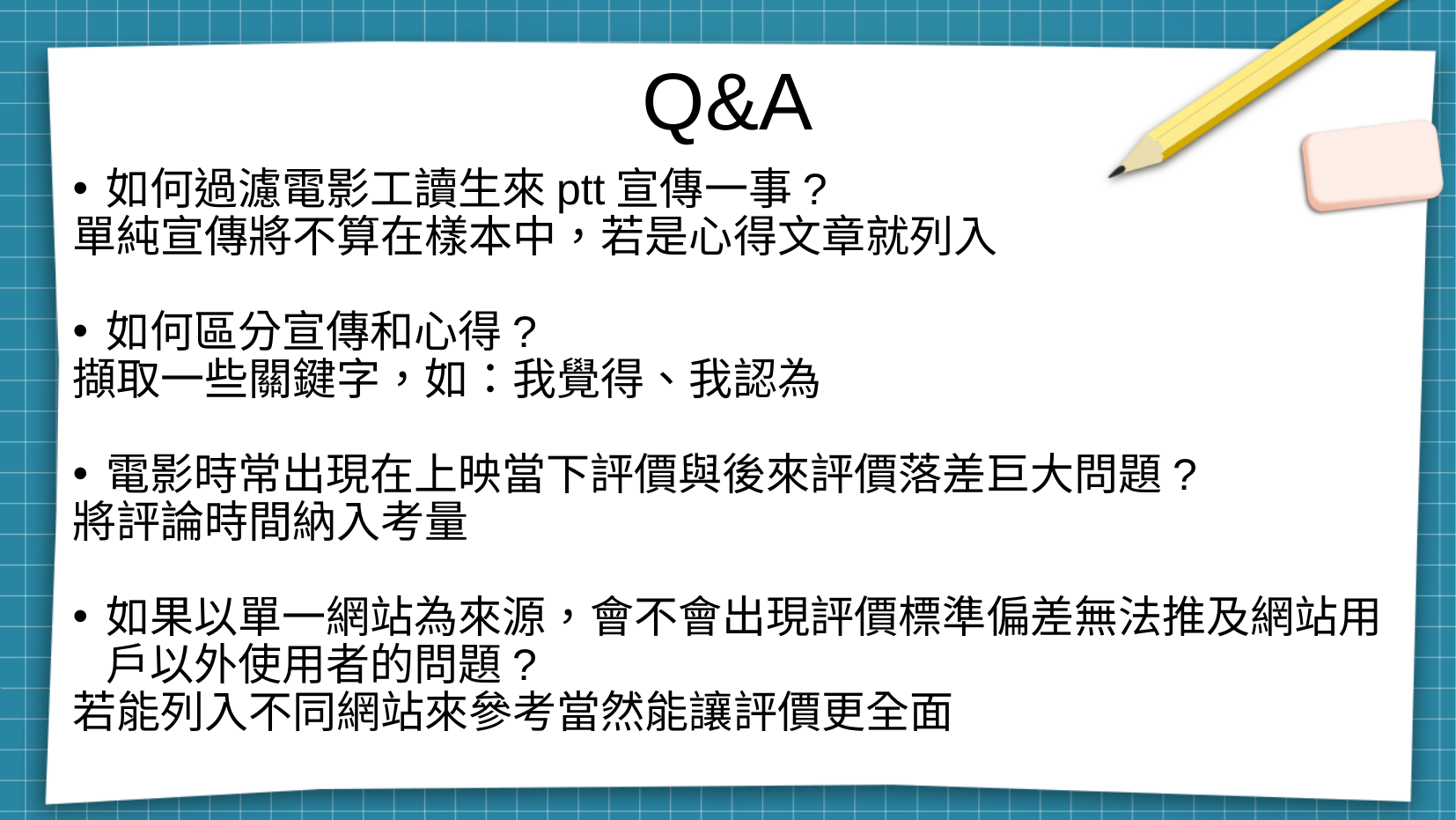

# Q&A
如何過濾電影工讀生來ptt宣傳一事?
單純宣傳將不算在樣本中，若是心得文章就列入

如何區分宣傳和心得?
擷取一些關鍵字，如：我覺得、我認為

電影時常出現在上映當下評價與後來評價落差巨大問題?
將評論時間納入考量

如果以單一網站為來源，會不會出現評價標準偏差無法推及網站用戶以外使用者的問題?
若能列入不同網站來參考當然能讓評價更全面